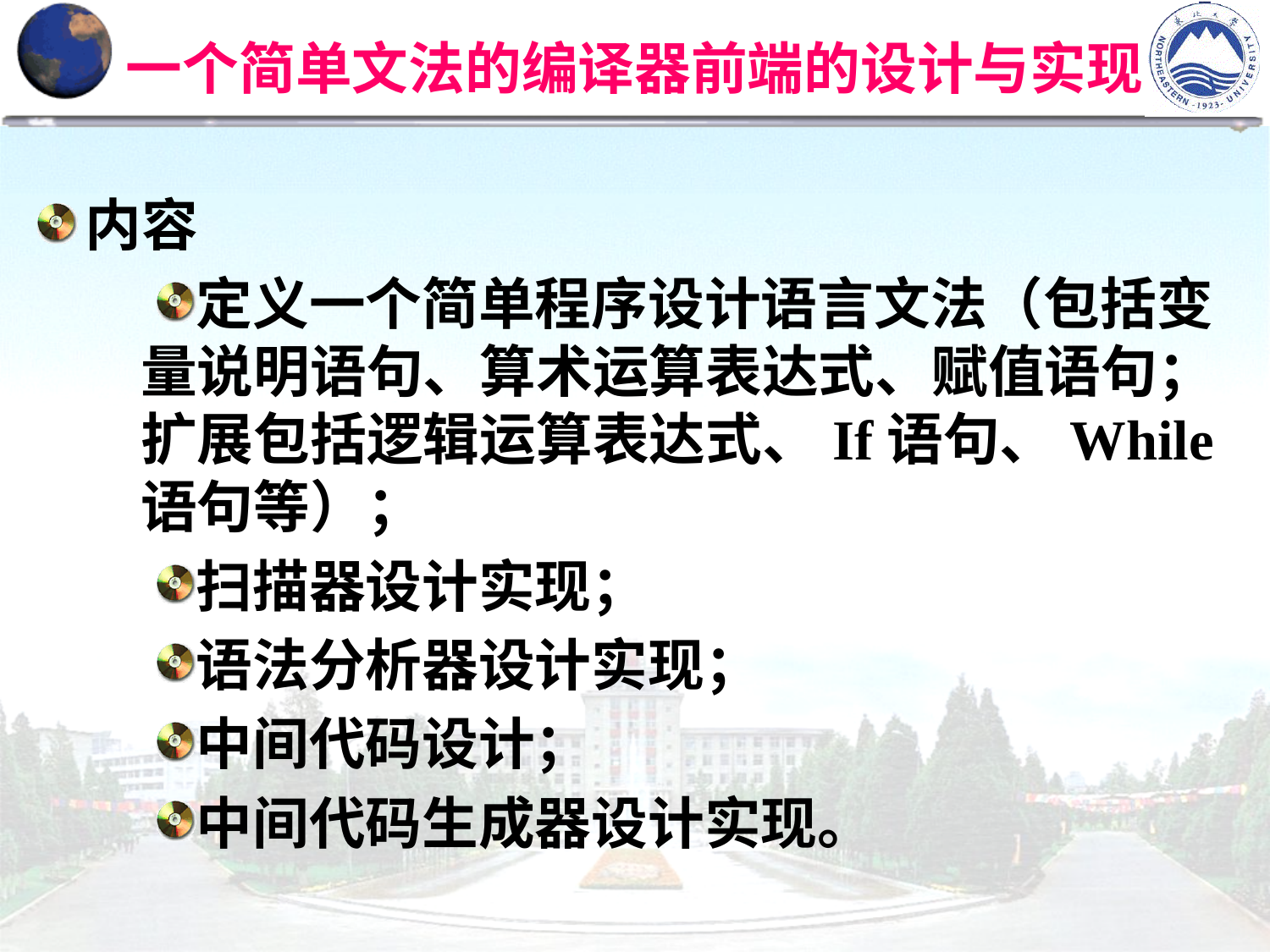

一个简单文法的编译器前端的设计与实现
内容
定义一个简单程序设计语言文法（包括变量说明语句、算术运算表达式、赋值语句；扩展包括逻辑运算表达式、If语句、While语句等）；
扫描器设计实现；
语法分析器设计实现；
中间代码设计；
中间代码生成器设计实现。